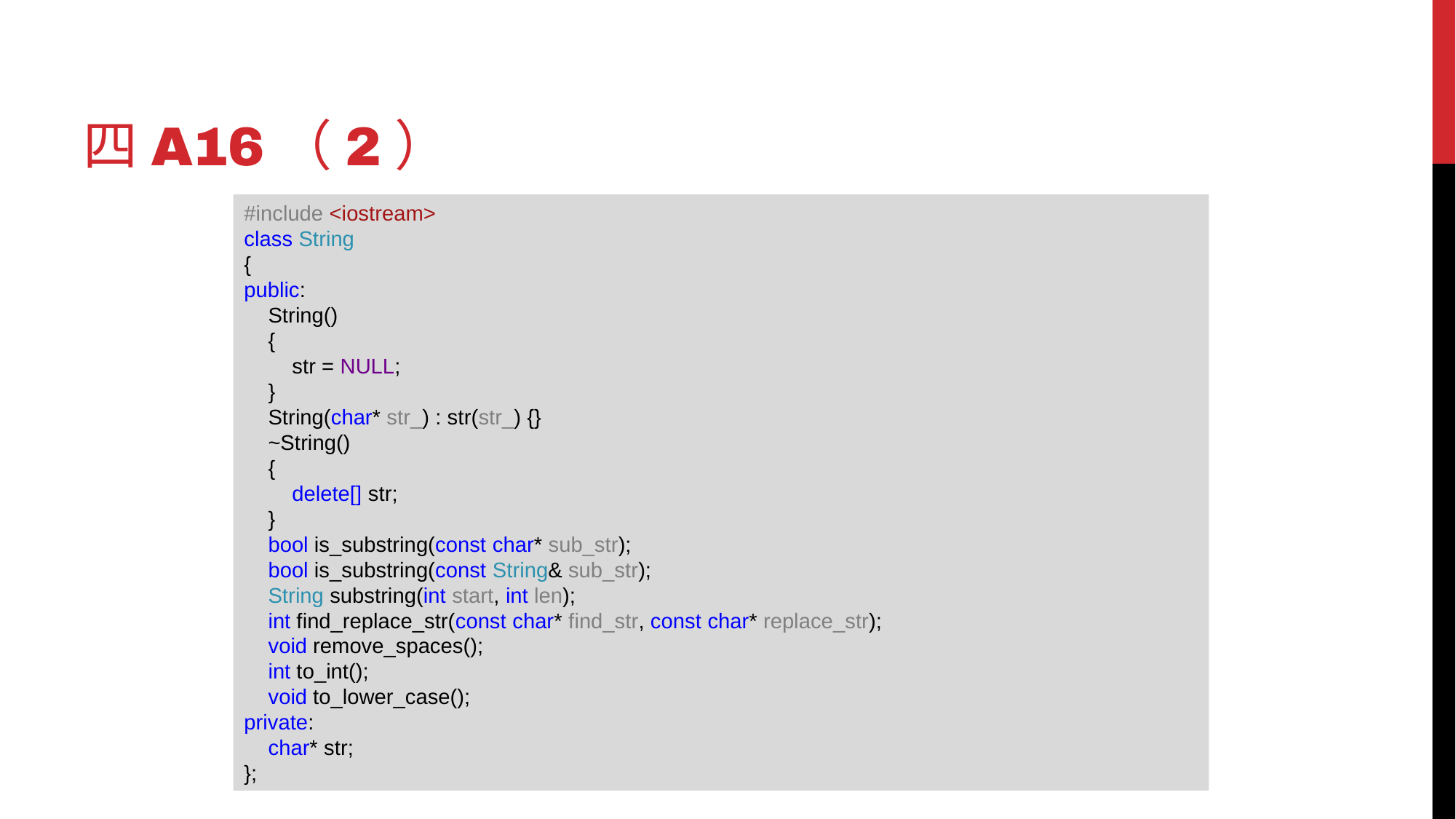

# 四a16（2）
#include <iostream>
class String
{
public:
    String()
    {
        str = NULL;
    }
    String(char* str_) : str(str_) {}
    ~String()
    {
        delete[] str;
    }
    bool is_substring(const char* sub_str);
    bool is_substring(const String& sub_str);
    String substring(int start, int len);
    int find_replace_str(const char* find_str, const char* replace_str);
    void remove_spaces();
    int to_int();
    void to_lower_case();
private:
    char* str;
};